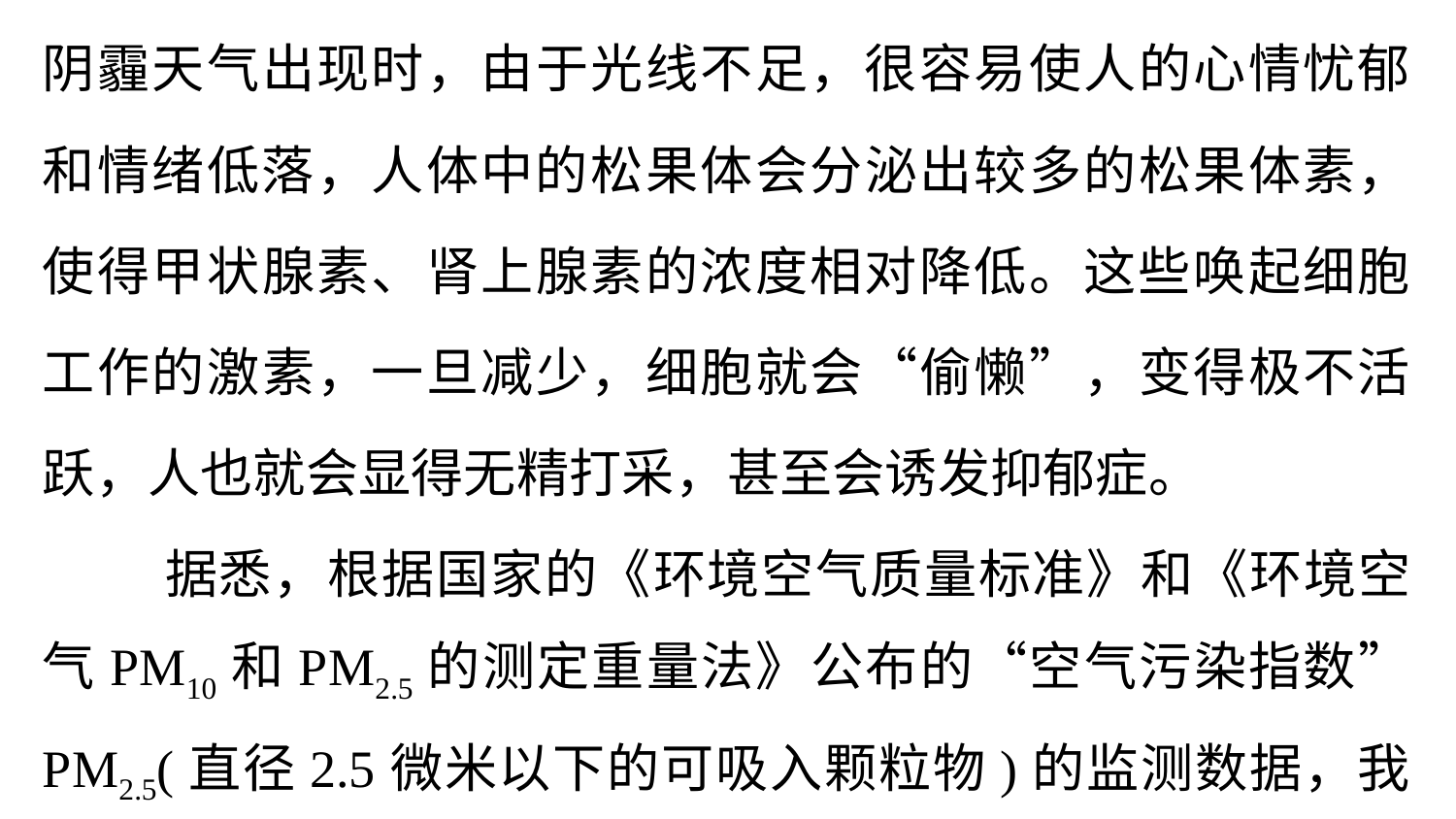

阴霾天气出现时，由于光线不足，很容易使人的心情忧郁和情绪低落，人体中的松果体会分泌出较多的松果体素，使得甲状腺素、肾上腺素的浓度相对降低。这些唤起细胞工作的激素，一旦减少，细胞就会“偷懒”，变得极不活跃，人也就会显得无精打采，甚至会诱发抑郁症。
        据悉，根据国家的《环境空气质量标准》和《环境空气PM10和PM2.5的测定重量法》公布的“空气污染指数” PM2.5(直径2.5微米以下的可吸入颗粒物)的监测数据，我国